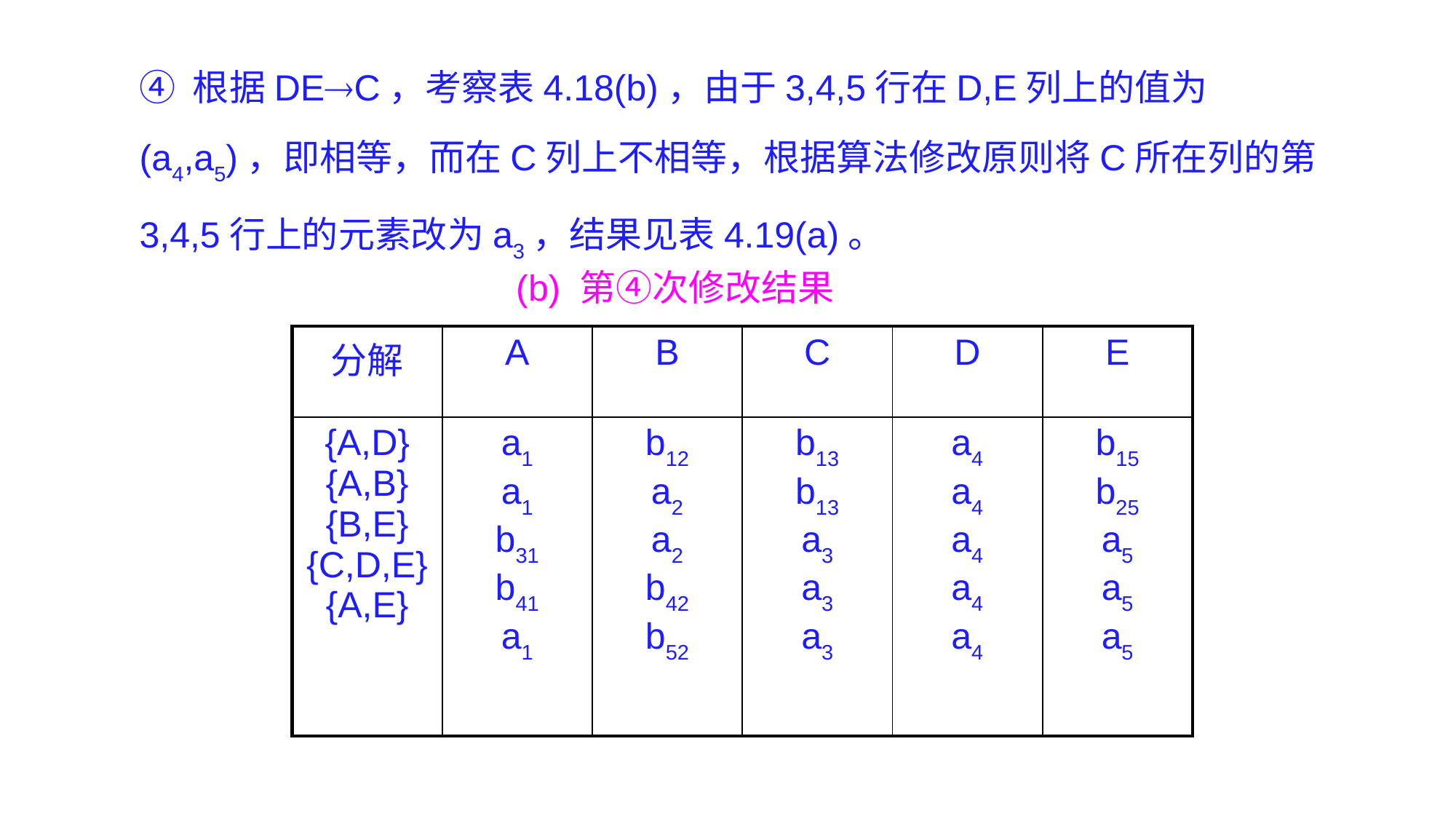

④ 根据DE→C，考察表4.18(b)，由于3,4,5行在D,E列上的值为(a4,a5)，即相等，而在C列上不相等，根据算法修改原则将C所在列的第3,4,5行上的元素改为a3，结果见表4.19(a)。
(b) 第④次修改结果
| 分解 | A | B | C | D | E |
| --- | --- | --- | --- | --- | --- |
| {A,D} {A,B} {B,E} {C,D,E} {A,E} | a1 a1 b31 b41 a1 | b12 a2 a2 b42 b52 | b13 b13 a3 a3 a3 | a4 a4 a4 a4 a4 | b15 b25 a5 a5 a5 |